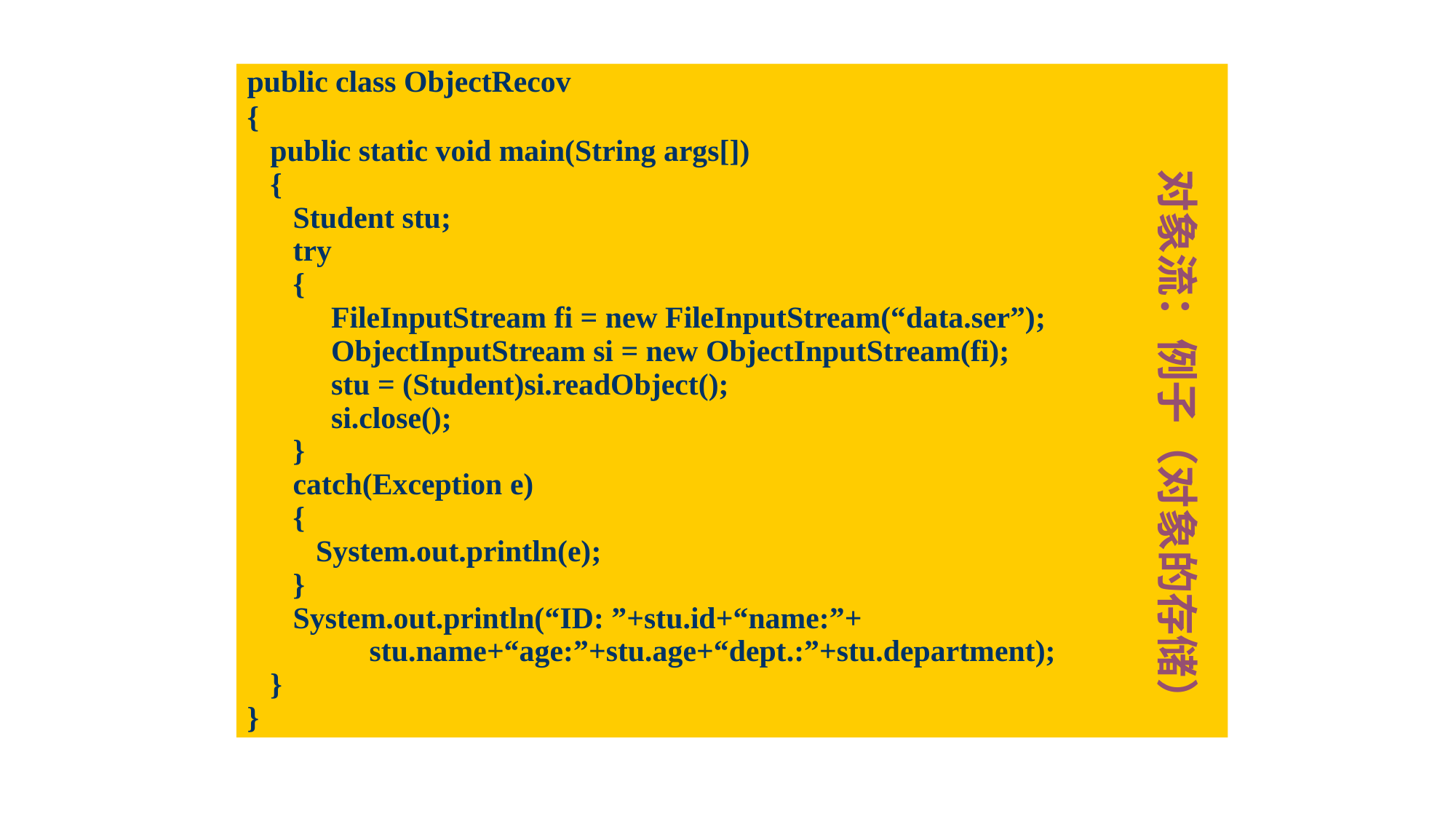

public class ObjectRecov
{
   public static void main(String args[])
   {
      Student stu;
      try
      {
           FileInputStream fi = new FileInputStream(“data.ser”);
           ObjectInputStream si = new ObjectInputStream(fi);
           stu = (Student)si.readObject();
           si.close();
      }
      catch(Exception e)
      {
         System.out.println(e);
      }
      System.out.println(“ID: ”+stu.id+“name:”+
                stu.name+“age:”+stu.age+“dept.:”+stu.department);
   }
}
对象流：例子（对象的存储）